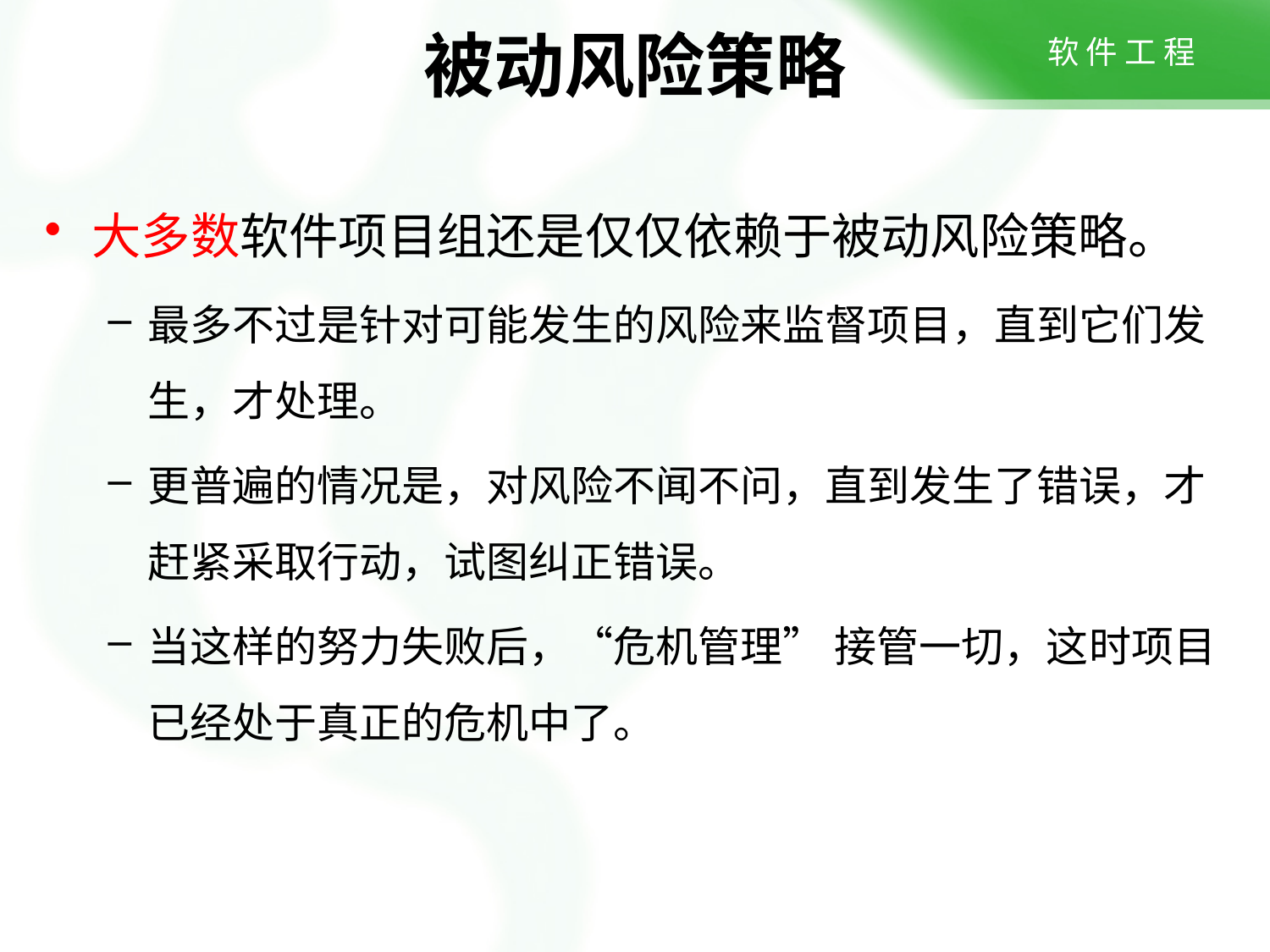

# 被动风险策略
大多数软件项目组还是仅仅依赖于被动风险策略。
最多不过是针对可能发生的风险来监督项目，直到它们发生，才处理。
更普遍的情况是，对风险不闻不问，直到发生了错误，才赶紧采取行动，试图纠正错误。
当这样的努力失败后，“危机管理” 接管一切，这时项目已经处于真正的危机中了。